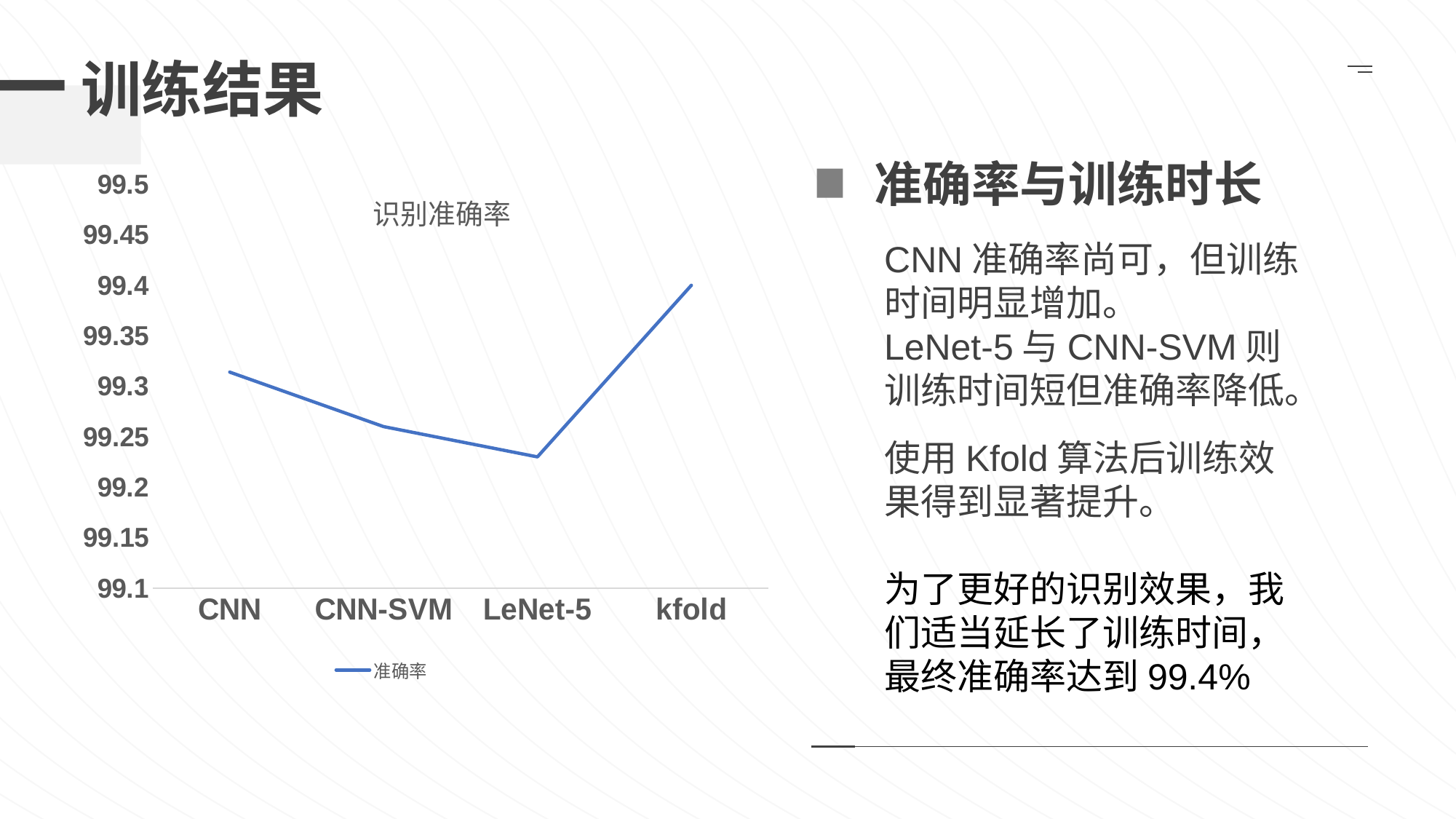

# 训练结果
准确率与训练时长

### Chart: 识别准确率

| Category | 准确率 |
|---|---|
| CNN | 99.314 |
| CNN-SVM | 99.26 |
| LeNet-5 | 99.23 |
| kfold | 99.4 |
CNN准确率尚可，但训练时间明显增加。
LeNet-5与CNN-SVM则训练时间短但准确率降低。

使用Kfold算法后训练效果得到显著提升。

为了更好的识别效果，我们适当延长了训练时间，最终准确率达到99.4%